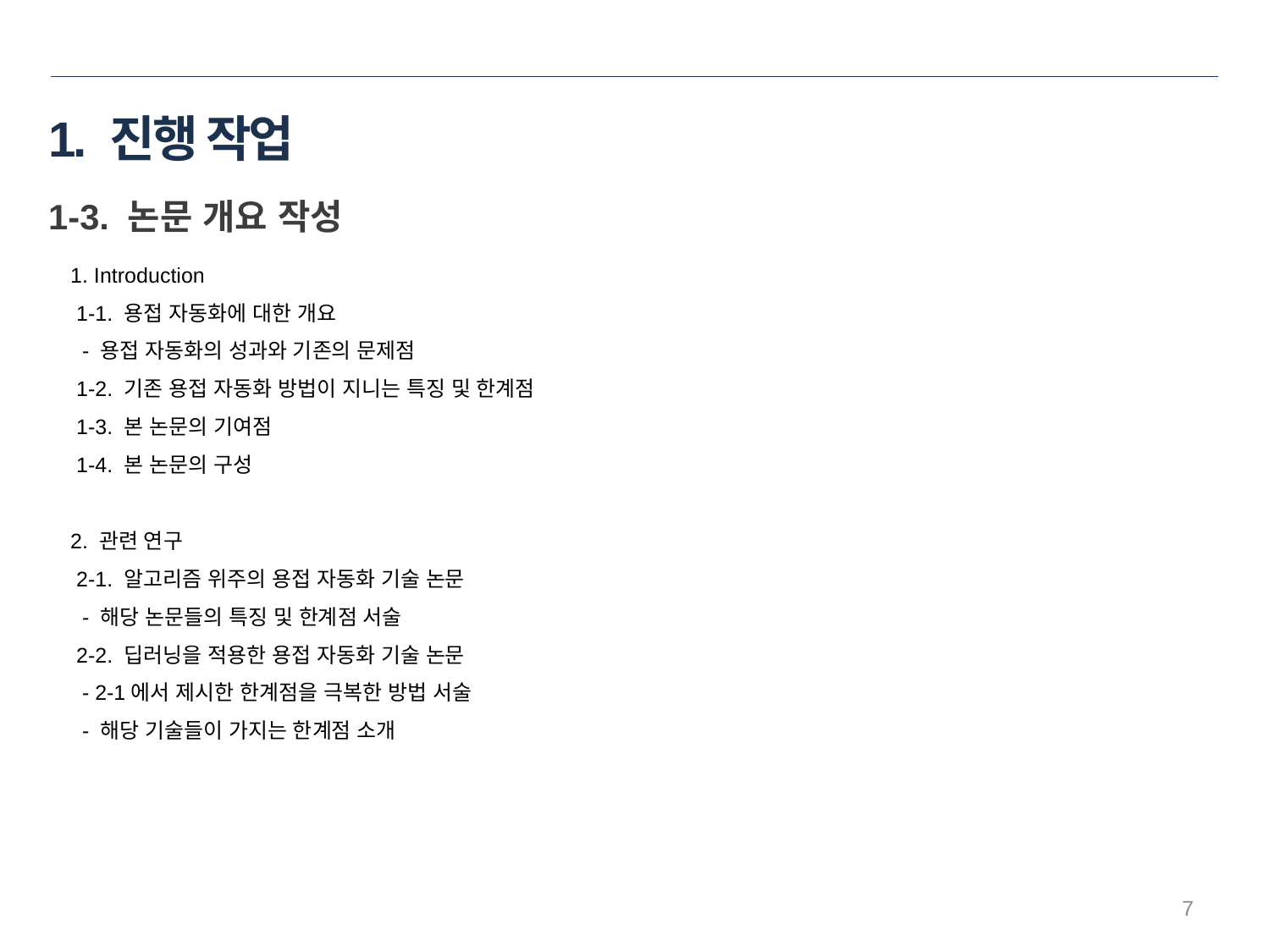

# 1. 진행 작업
1-3. 논문 개요 작성
1. Introduction
 1-1. 용접 자동화에 대한 개요
  - 용접 자동화의 성과와 기존의 문제점
 1-2. 기존 용접 자동화 방법이 지니는 특징 및 한계점
 1-3. 본 논문의 기여점
 1-4. 본 논문의 구성

2. 관련 연구
 2-1. 알고리즘 위주의 용접 자동화 기술 논문
  - 해당 논문들의 특징 및 한계점 서술
 2-2. 딥러닝을 적용한 용접 자동화 기술 논문
  - 2-1에서 제시한 한계점을 극복한 방법 서술
  - 해당 기술들이 가지는 한계점 소개
7